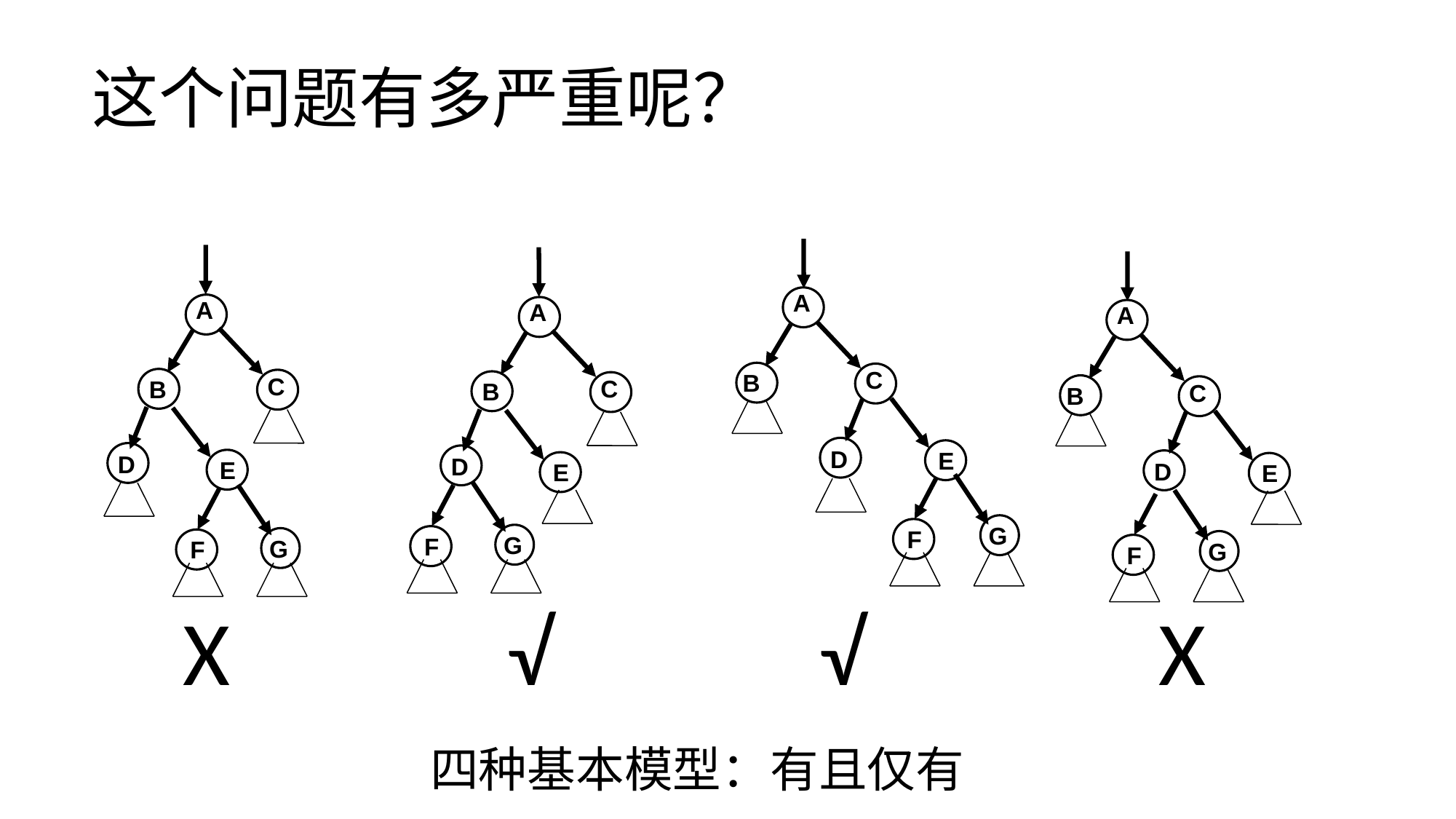

# 这个问题有多严重呢？

A

A

A

A

C
B

C

C

B

B

C
B

D

E

D

D

E

D

E

E

G

F

G

F

G

F

G

F

X
√
√
X
四种基本模型：有且仅有